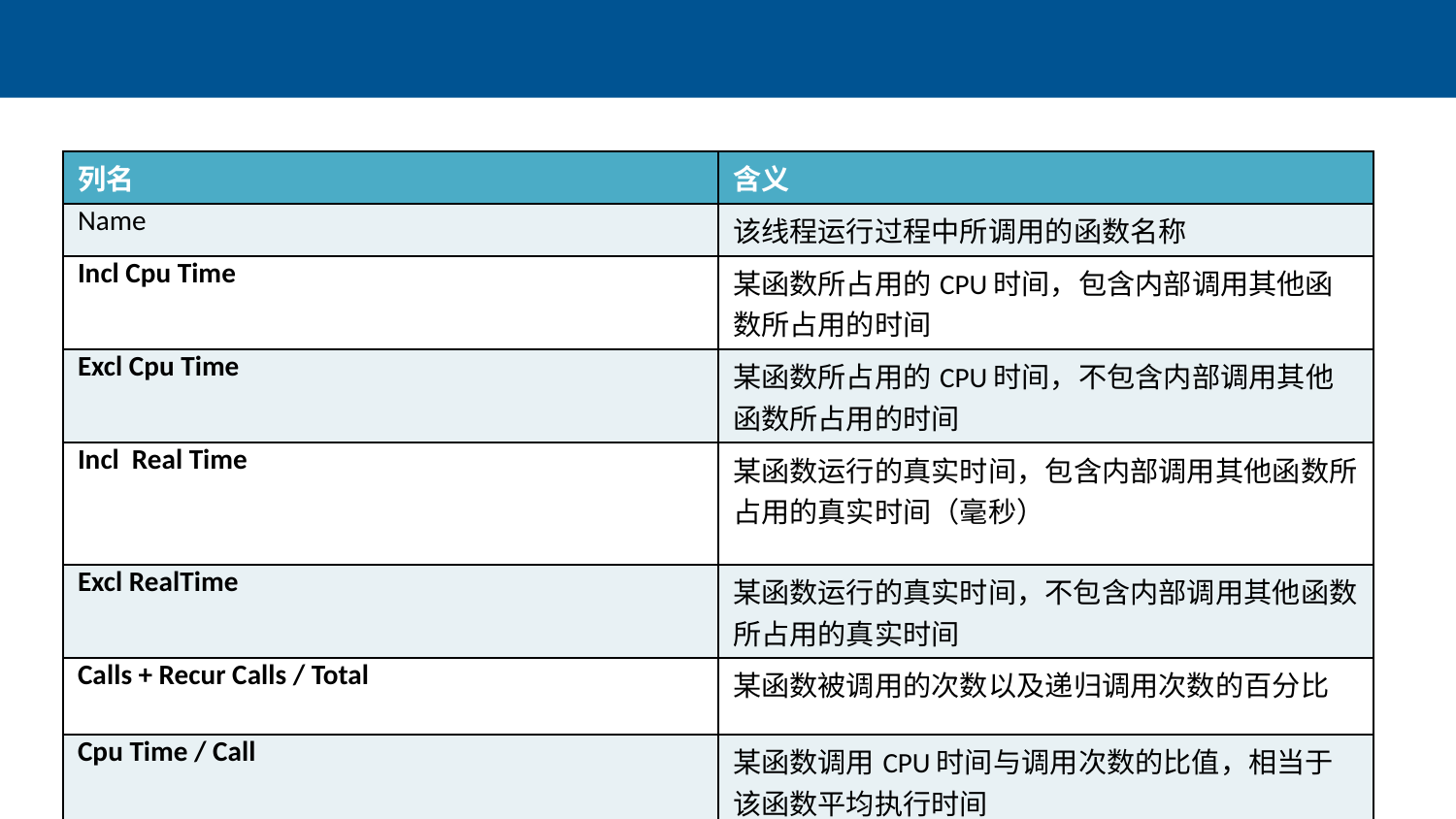

#
| 列名 | 含义 |
| --- | --- |
| Name | 该线程运行过程中所调用的函数名称 |
| Incl Cpu Time | 某函数所占用的CPU时间，包含内部调用其他函数所占用的时间 |
| Excl Cpu Time | 某函数所占用的CPU时间，不包含内部调用其他函数所占用的时间 |
| Incl Real Time | 某函数运行的真实时间，包含内部调用其他函数所占用的真实时间（毫秒） |
| Excl RealTime | 某函数运行的真实时间，不包含内部调用其他函数所占用的真实时间 |
| Calls + Recur Calls / Total | 某函数被调用的次数以及递归调用次数的百分比 |
| Cpu Time / Call | 某函数调用CPU时间与调用次数的比值，相当于该函数平均执行时间 |
| Real Time / Call | 某函数实际运行时间 |